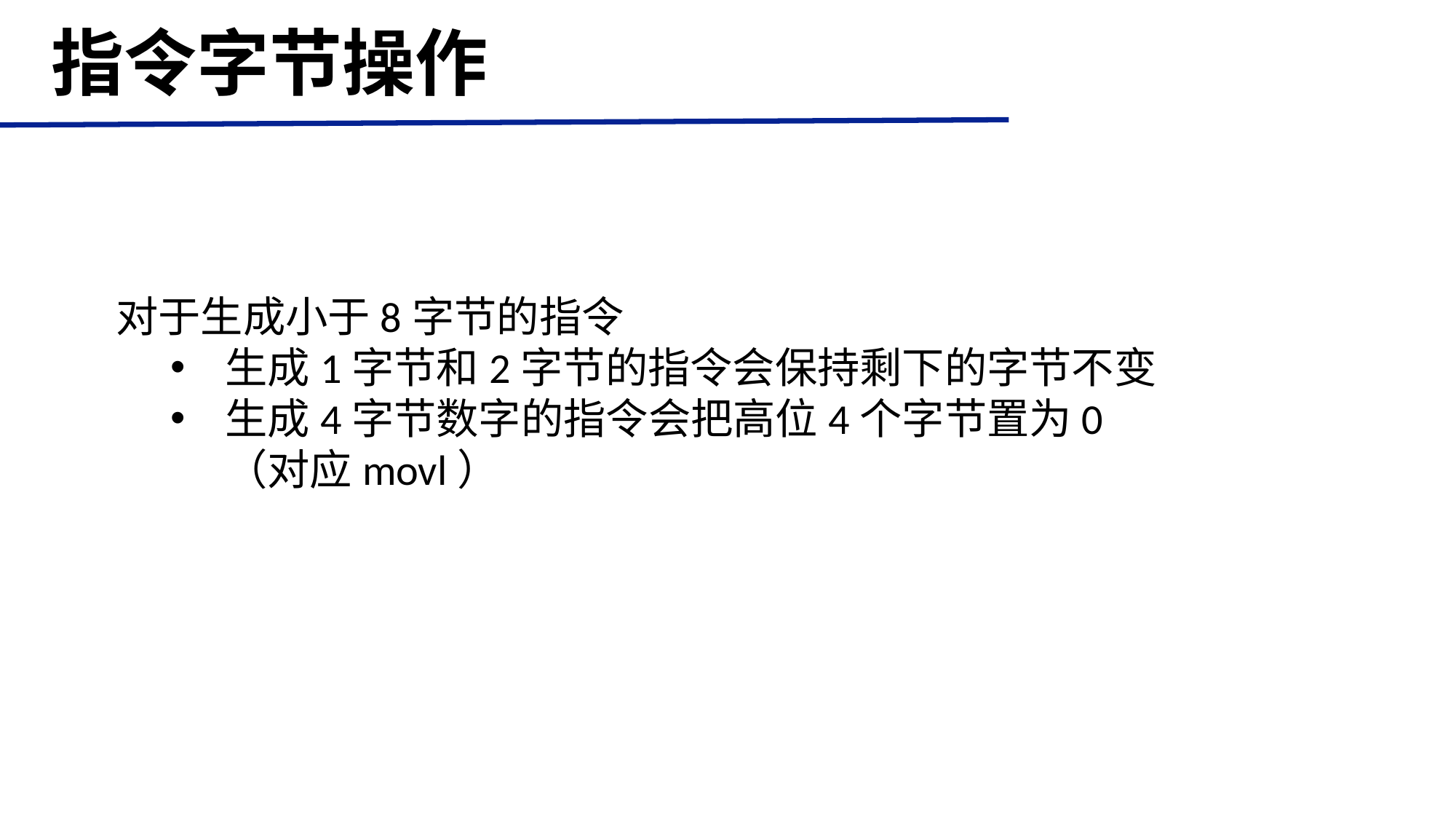

# 指令字节操作
对于生成小于8字节的指令
生成1字节和2字节的指令会保持剩下的字节不变
生成4字节数字的指令会把高位4个字节置为0 （对应movl）